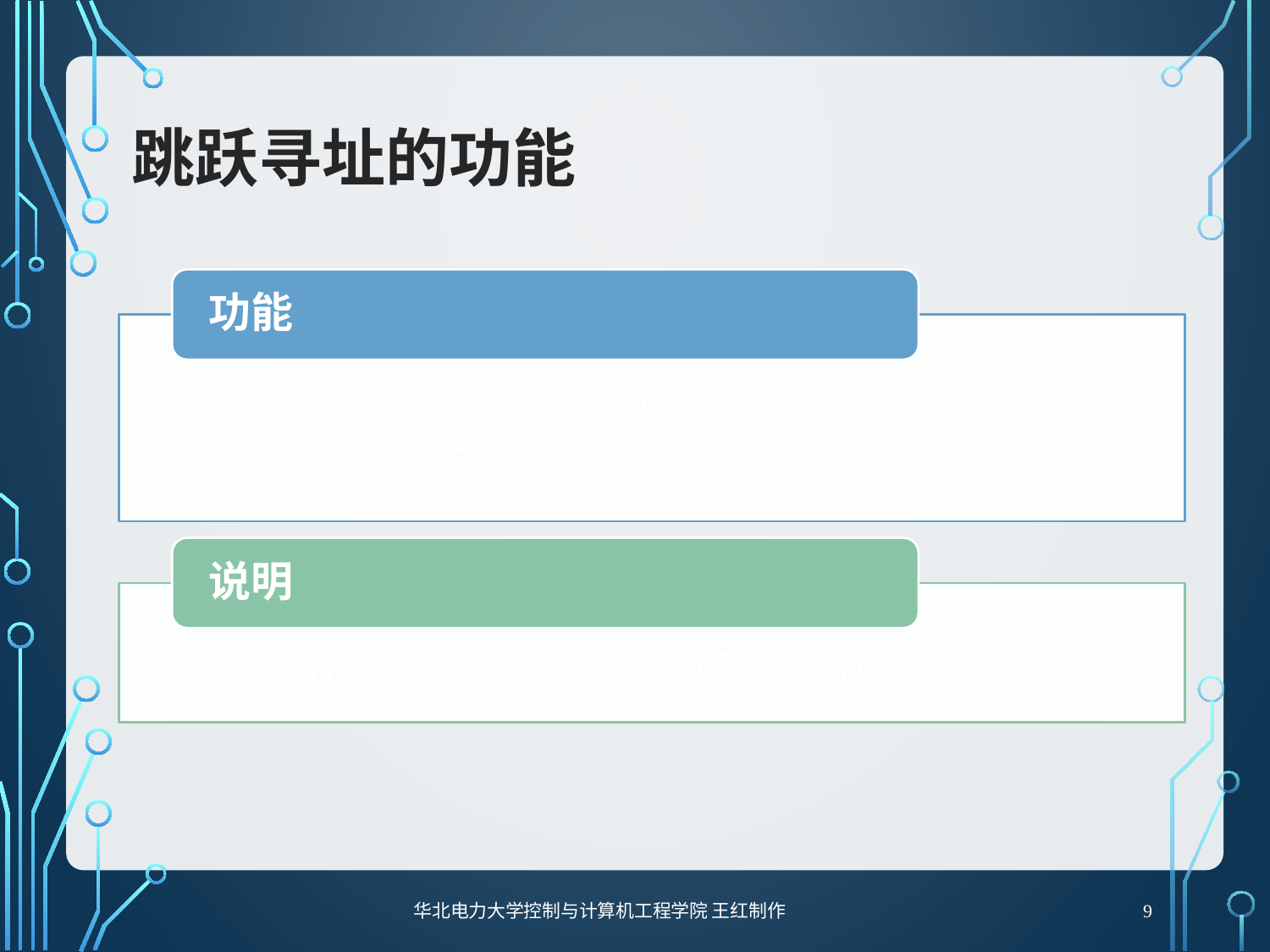

# 跳跃寻址的功能
实现程序转移或构成循环程序
将某些程序作为公共程序引用
功能
各种条件转移或无条件转移指令的转移目标，属于跳跃寻址
说明
9
华北电力大学控制与计算机工程学院 王红制作